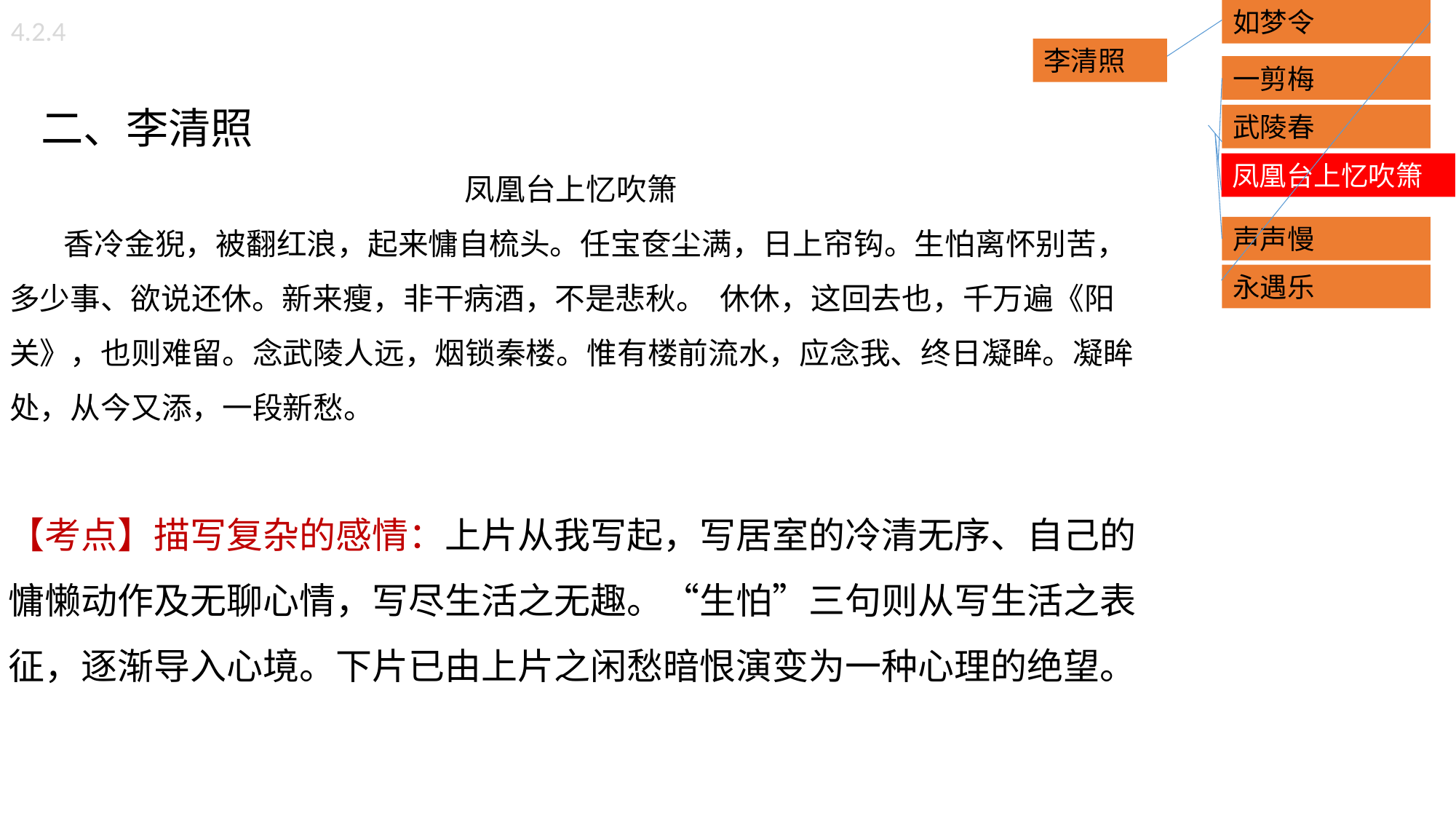

如梦令
4.2.4
李清照
一剪梅
   二、李清照
凤凰台上忆吹箫
       香冷金猊，被翻红浪，起来慵自梳头。任宝奁尘满，日上帘钩。生怕离怀别苦，多少事、欲说还休。新来瘦，非干病酒，不是悲秋。  休休，这回去也，千万遍《阳关》，也则难留。念武陵人远，烟锁秦楼。惟有楼前流水，应念我、终日凝眸。凝眸处，从今又添，一段新愁。

【考点】描写复杂的感情：上片从我写起，写居室的冷清无序、自己的慵懒动作及无聊心情，写尽生活之无趣。“生怕”三句则从写生活之表征，逐渐导入心境。下片已由上片之闲愁暗恨演变为一种心理的绝望。
武陵春
凤凰台上忆吹箫
声声慢
永遇乐